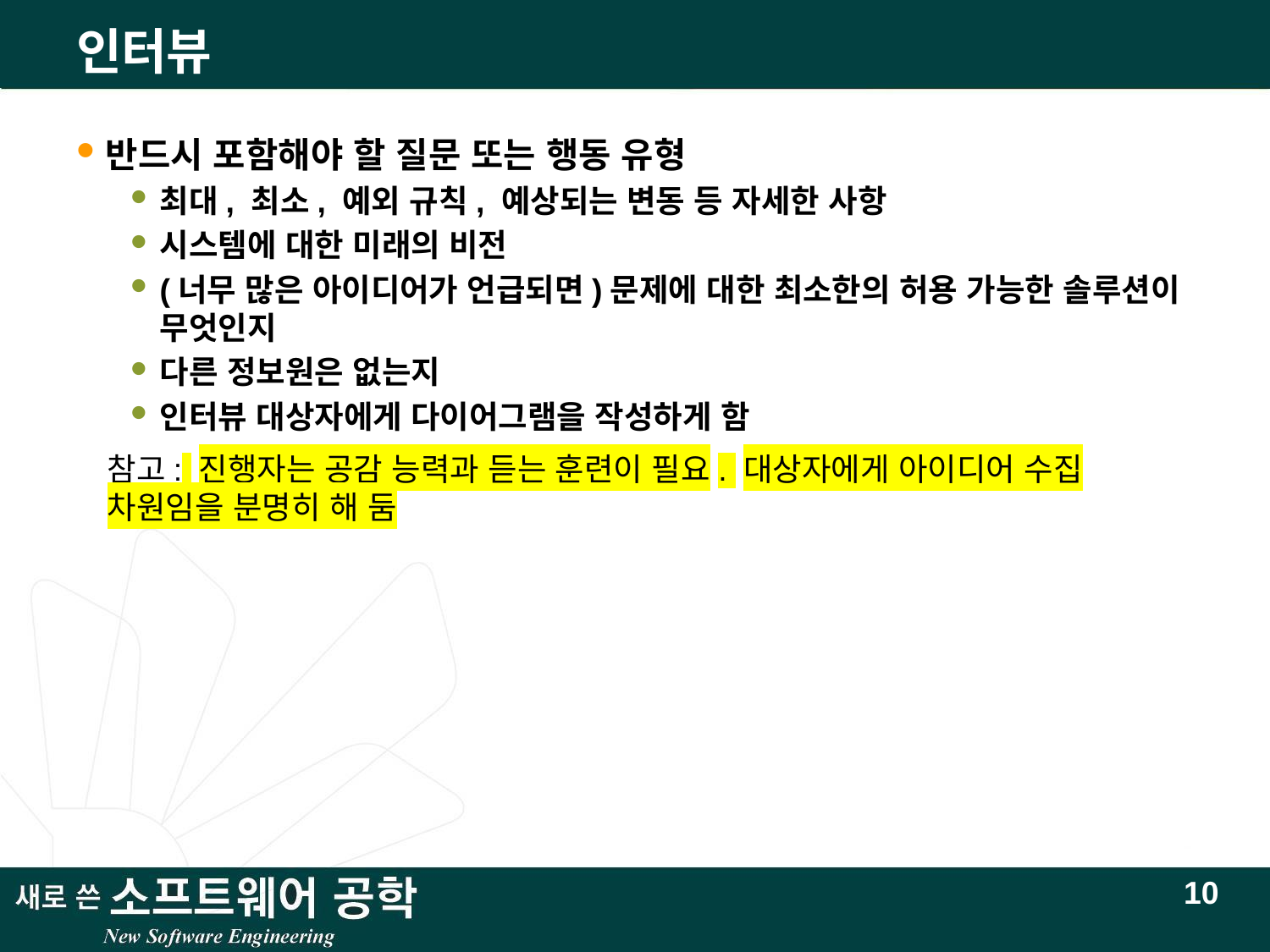

# 인터뷰
반드시 포함해야 할 질문 또는 행동 유형
최대, 최소, 예외 규칙, 예상되는 변동 등 자세한 사항
시스템에 대한 미래의 비전
(너무 많은 아이디어가 언급되면)문제에 대한 최소한의 허용 가능한 솔루션이 무엇인지
다른 정보원은 없는지
인터뷰 대상자에게 다이어그램을 작성하게 함
참고: 진행자는 공감 능력과 듣는 훈련이 필요. 대상자에게 아이디어 수집 차원임을 분명히 해 둠
10